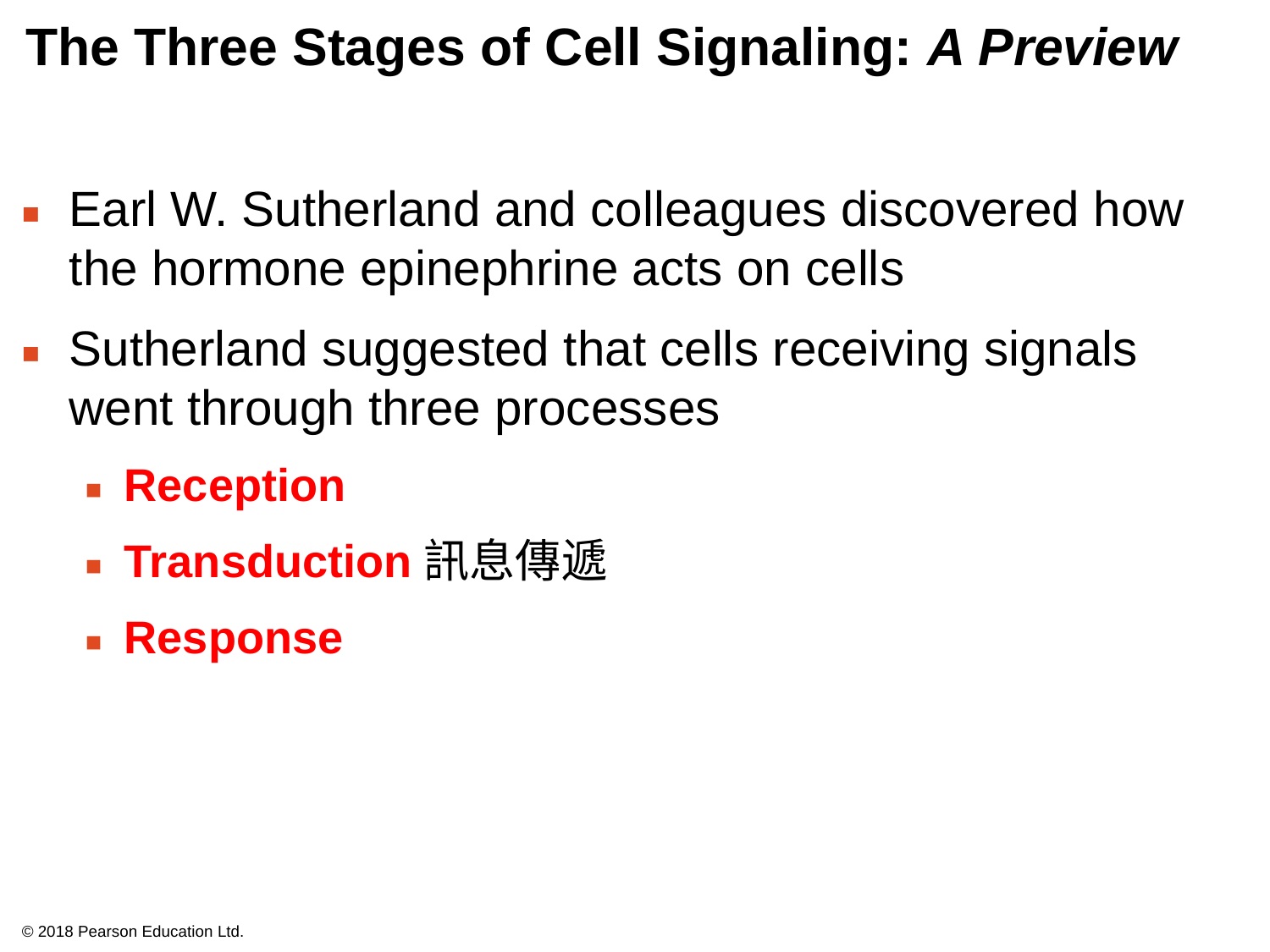

# The Three Stages of Cell Signaling: A Preview
Earl W. Sutherland and colleagues discovered how the hormone epinephrine acts on cells
Sutherland suggested that cells receiving signals went through three processes
Reception
Transduction訊息傳遞
Response
© 2018 Pearson Education Ltd.